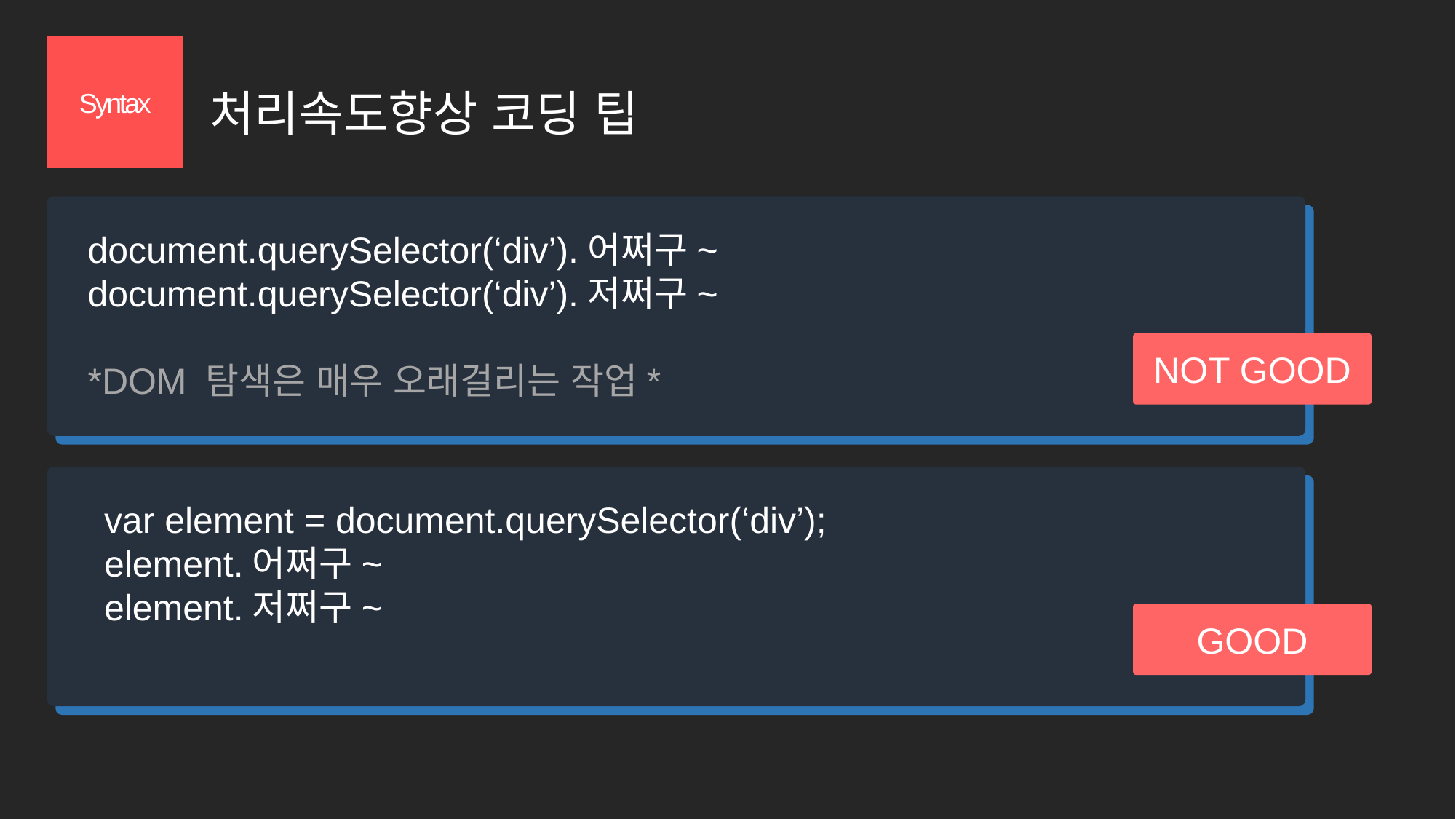

Syntax
# 처리속도향상 코딩 팁

document.querySelector(‘div’).어쩌구~
document.querySelector(‘div’).저쩌구~

*DOM 탐색은 매우 오래걸리는 작업*
NOT GOOD

var element = document.querySelector(‘div’);
element.어쩌구~
element.저쩌구~

GOOD